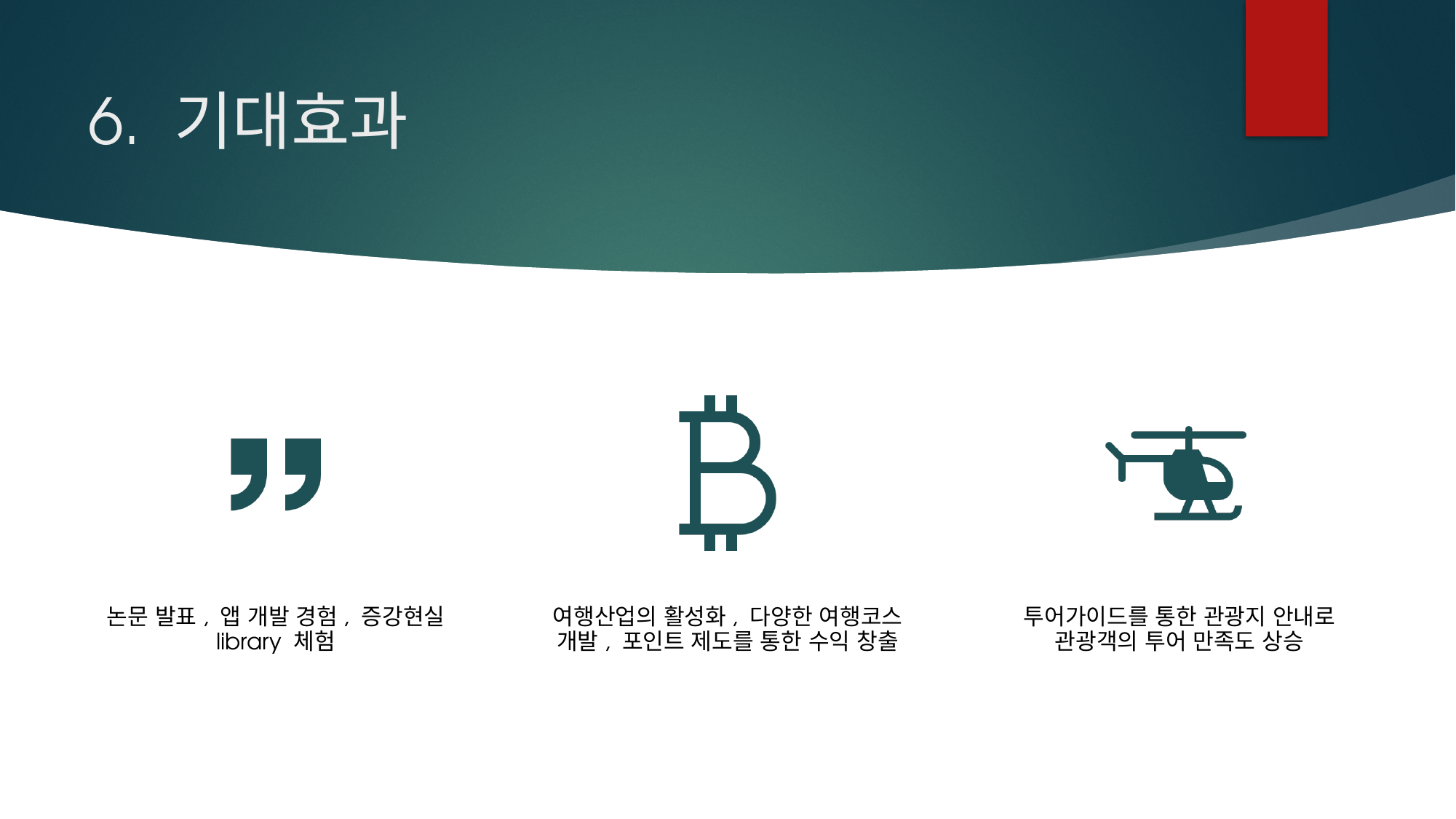

# 6. 기대효과

논문 발표, 앱 개발 경험, 증강현실 library 체험
여행산업의 활성화, 다양한 여행코스 개발, 포인트 제도를 통한 수익 창출
투어가이드를 통한 관광지 안내로 관광객의 투어 만족도 상승